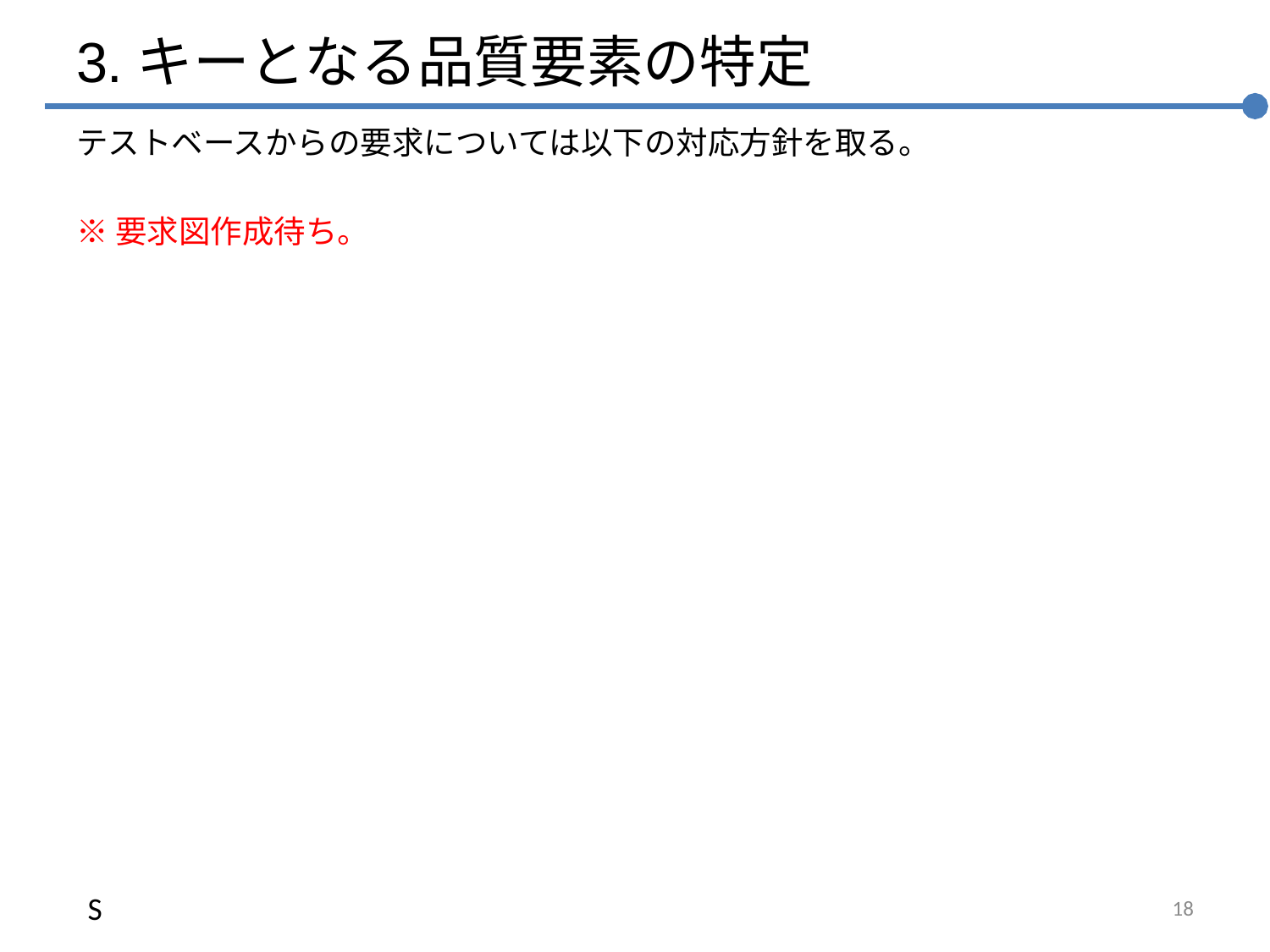

# 3.キーとなる品質要素の特定
テストベースからの要求については以下の対応方針を取る。

※要求図作成待ち。
S
18